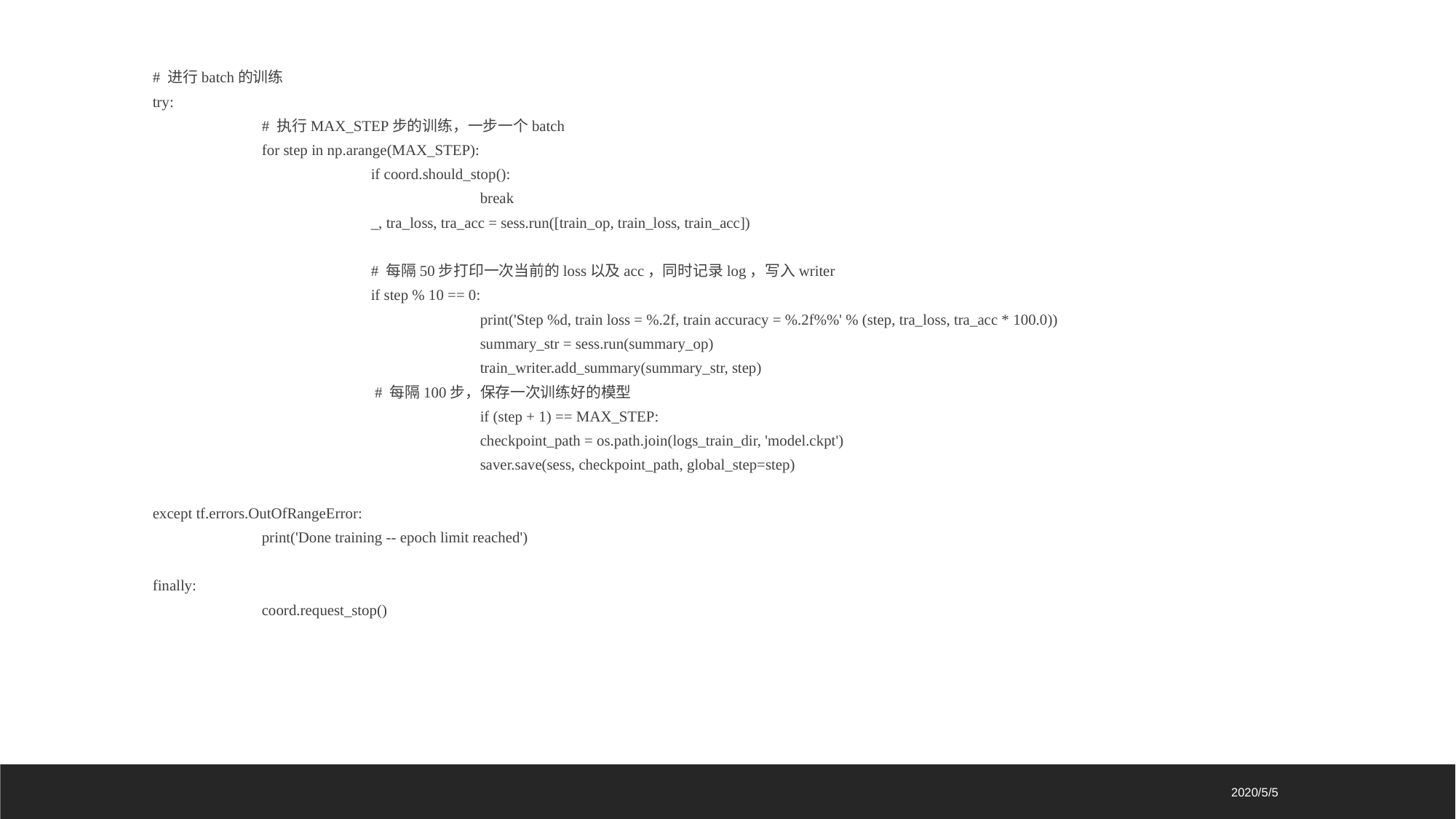

# 进行batch的训练
try:
 	# 执行MAX_STEP步的训练，一步一个batch
    	for step in np.arange(MAX_STEP):
        		if coord.should_stop():
            			break
        		_, tra_loss, tra_acc = sess.run([train_op, train_loss, train_acc])

        		# 每隔50步打印一次当前的loss以及acc，同时记录log，写入writer
        		if step % 10 == 0:
            			print('Step %d, train loss = %.2f, train accuracy = %.2f%%' % (step, tra_loss, tra_acc * 100.0))
            			summary_str = sess.run(summary_op)
            			train_writer.add_summary(summary_str, step)
       		 # 每隔100步，保存一次训练好的模型
        			if (step + 1) == MAX_STEP:
            			checkpoint_path = os.path.join(logs_train_dir, 'model.ckpt')
            			saver.save(sess, checkpoint_path, global_step=step)

except tf.errors.OutOfRangeError:
  	print('Done training -- epoch limit reached')

finally:
  	coord.request_stop()
2020/5/5